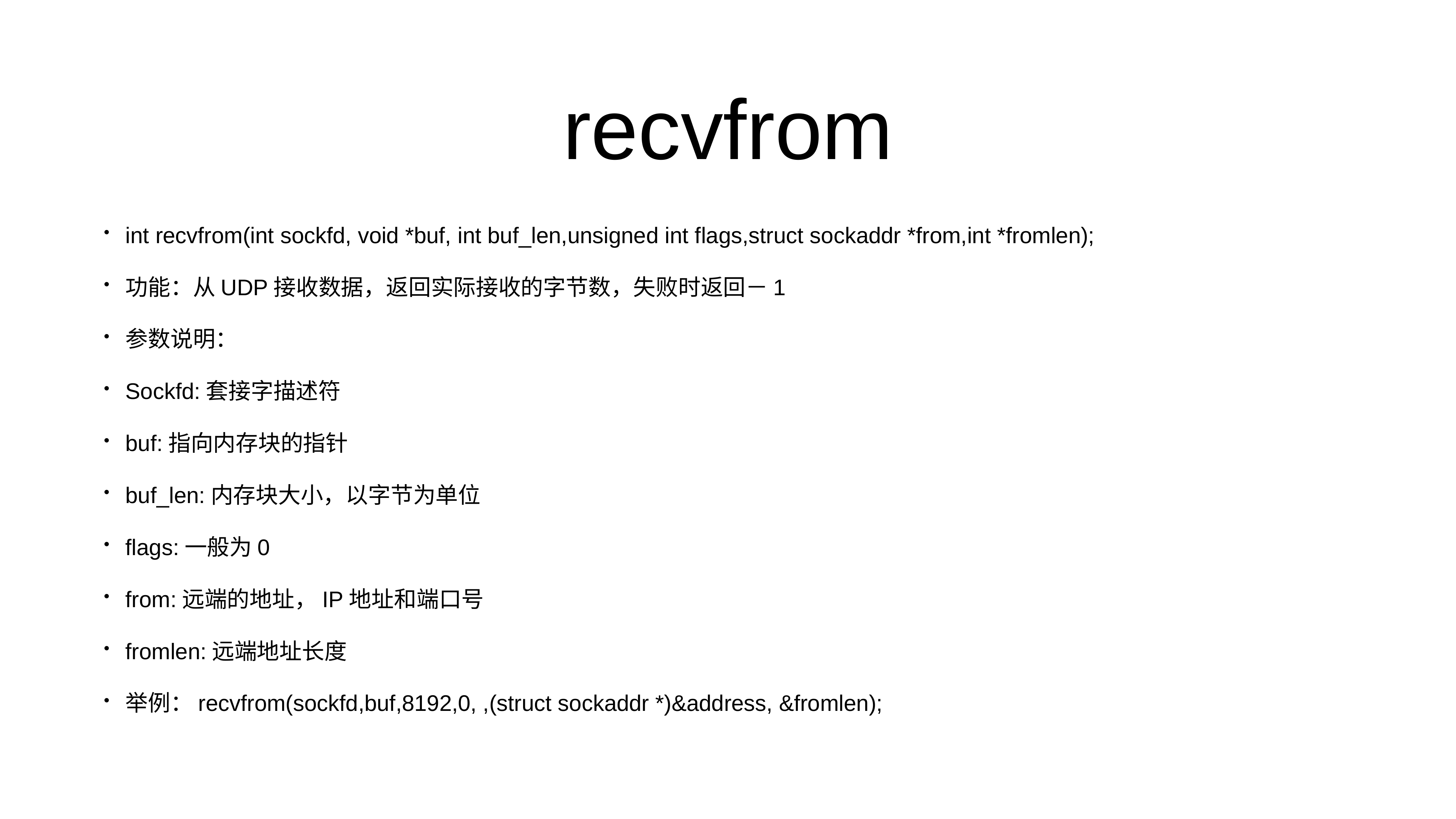

# recvfrom
int recvfrom(int sockfd, void *buf, int buf_len,unsigned int flags,struct sockaddr *from,int *fromlen);
功能：从UDP接收数据，返回实际接收的字节数，失败时返回－1
参数说明：
Sockfd:套接字描述符
buf:指向内存块的指针
buf_len:内存块大小，以字节为单位
flags:一般为0
from:远端的地址，IP地址和端口号
fromlen:远端地址长度
举例：recvfrom(sockfd,buf,8192,0, ,(struct sockaddr *)&address, &fromlen);